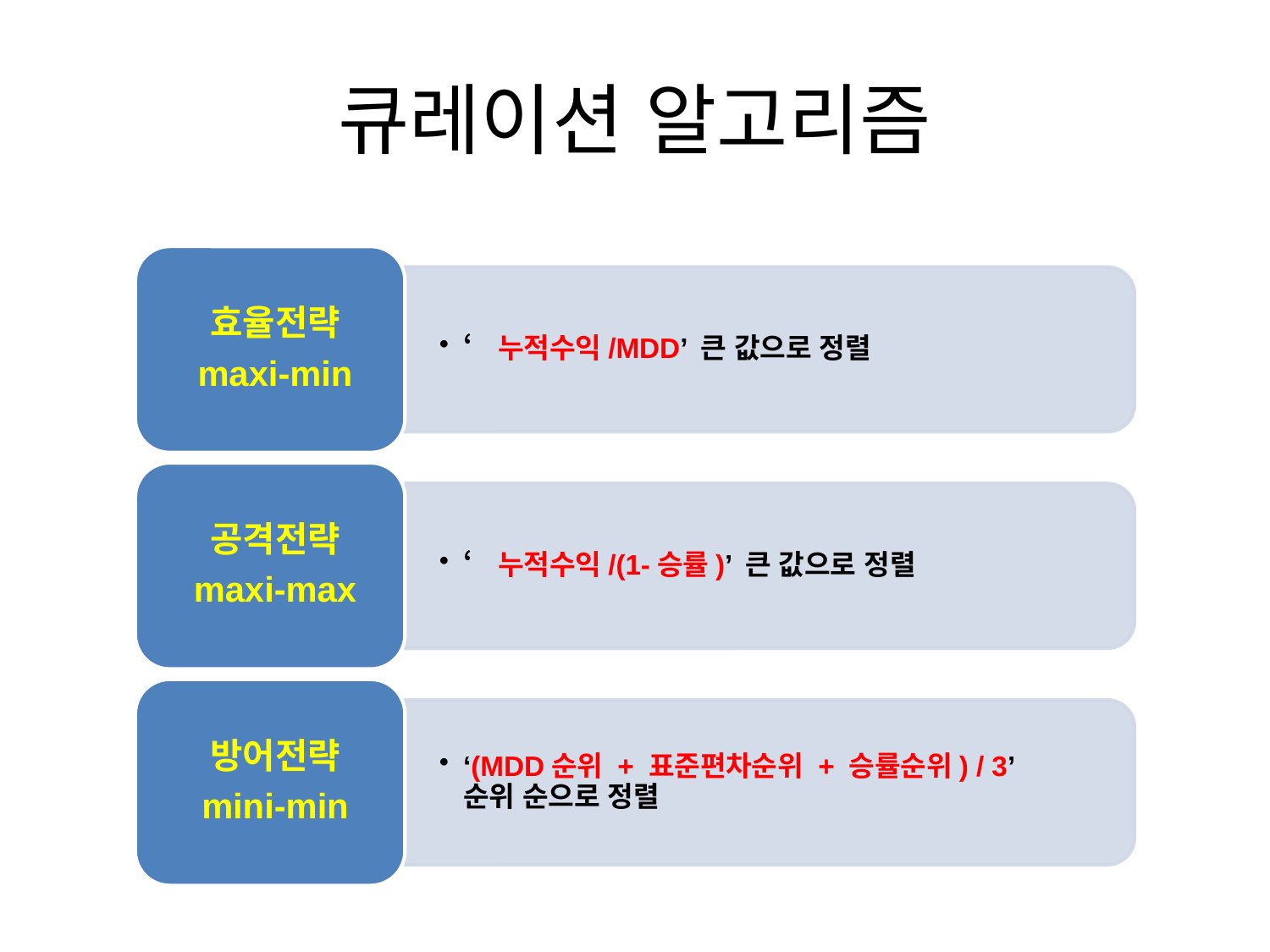

# 큐레이션 알고리즘
‘누적수익/MDD’ 큰 값으로 정렬
효율전략
maxi-min
‘누적수익/(1-승률)’ 큰 값으로 정렬
공격전략
maxi-max
‘(MDD순위 + 표준편차순위 + 승률순위) / 3’    순위 순으로 정렬
방어전략
mini-min